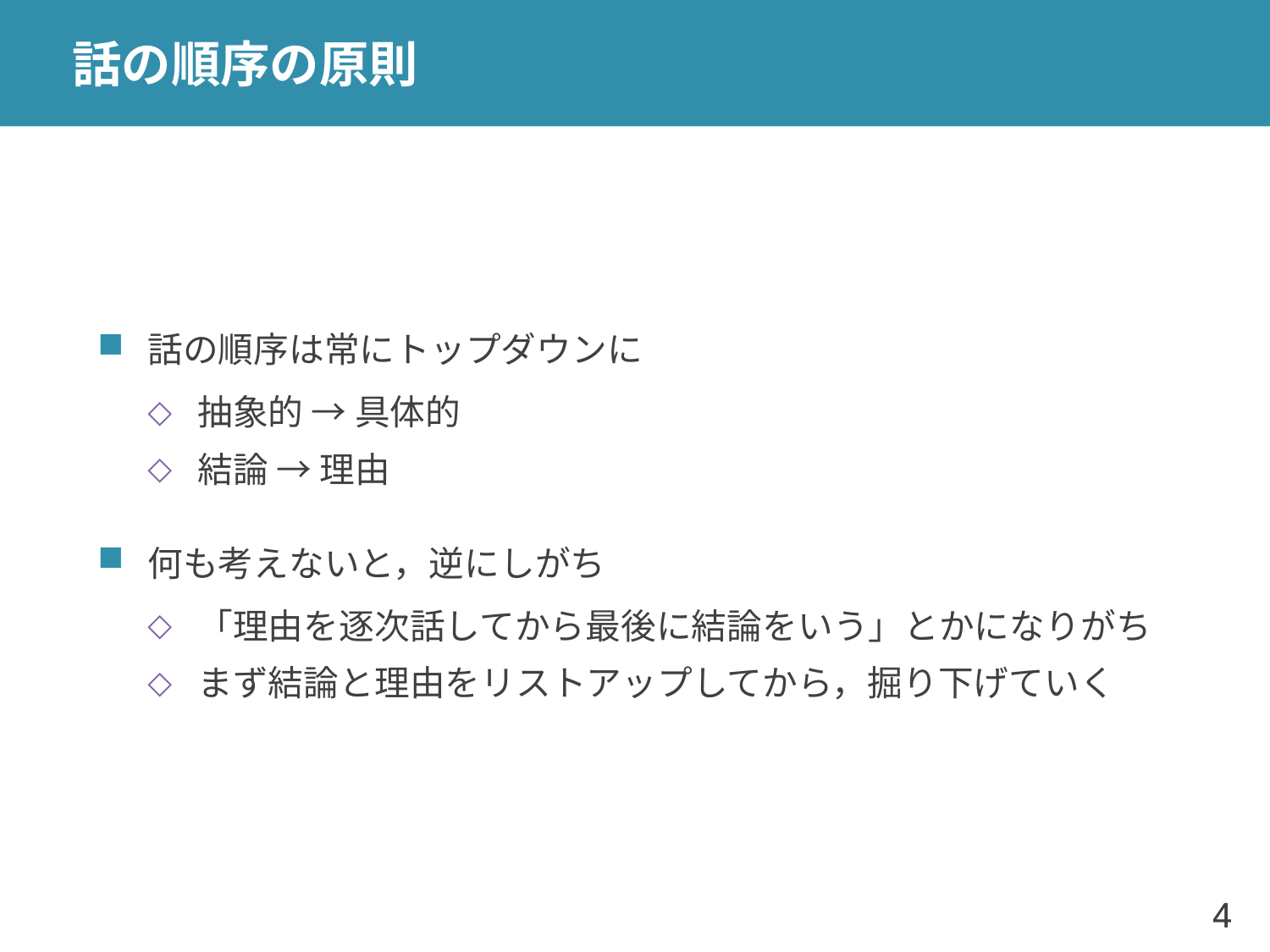

# 話の順序の原則
話の順序は常にトップダウンに
抽象的 → 具体的
結論 → 理由
何も考えないと，逆にしがち
「理由を逐次話してから最後に結論をいう」とかになりがち
まず結論と理由をリストアップしてから，掘り下げていく